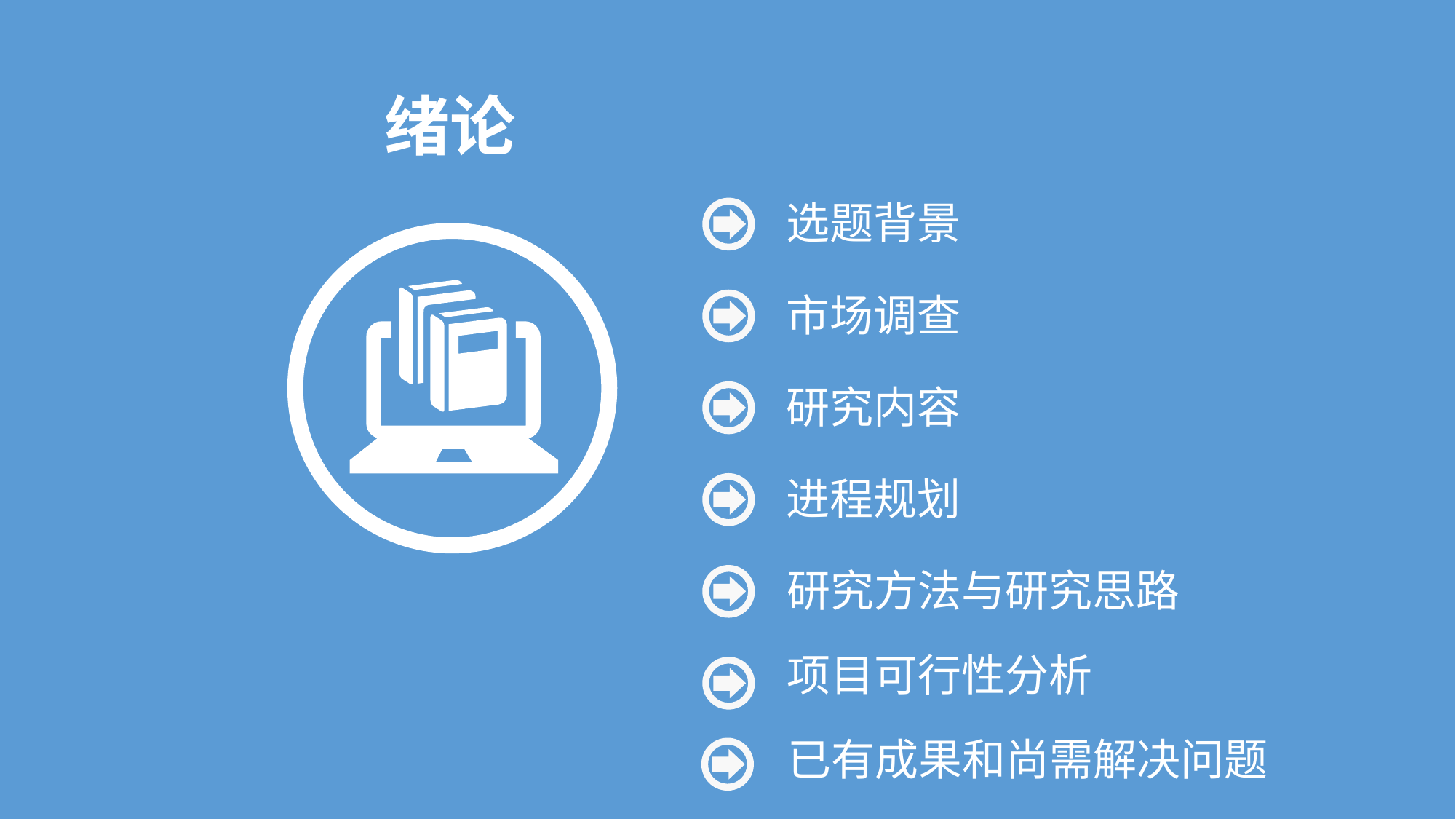

绪论
选题背景

市场调查

研究内容

进程规划

研究方法与研究思路

项目可行性分析

已有成果和尚需解决问题